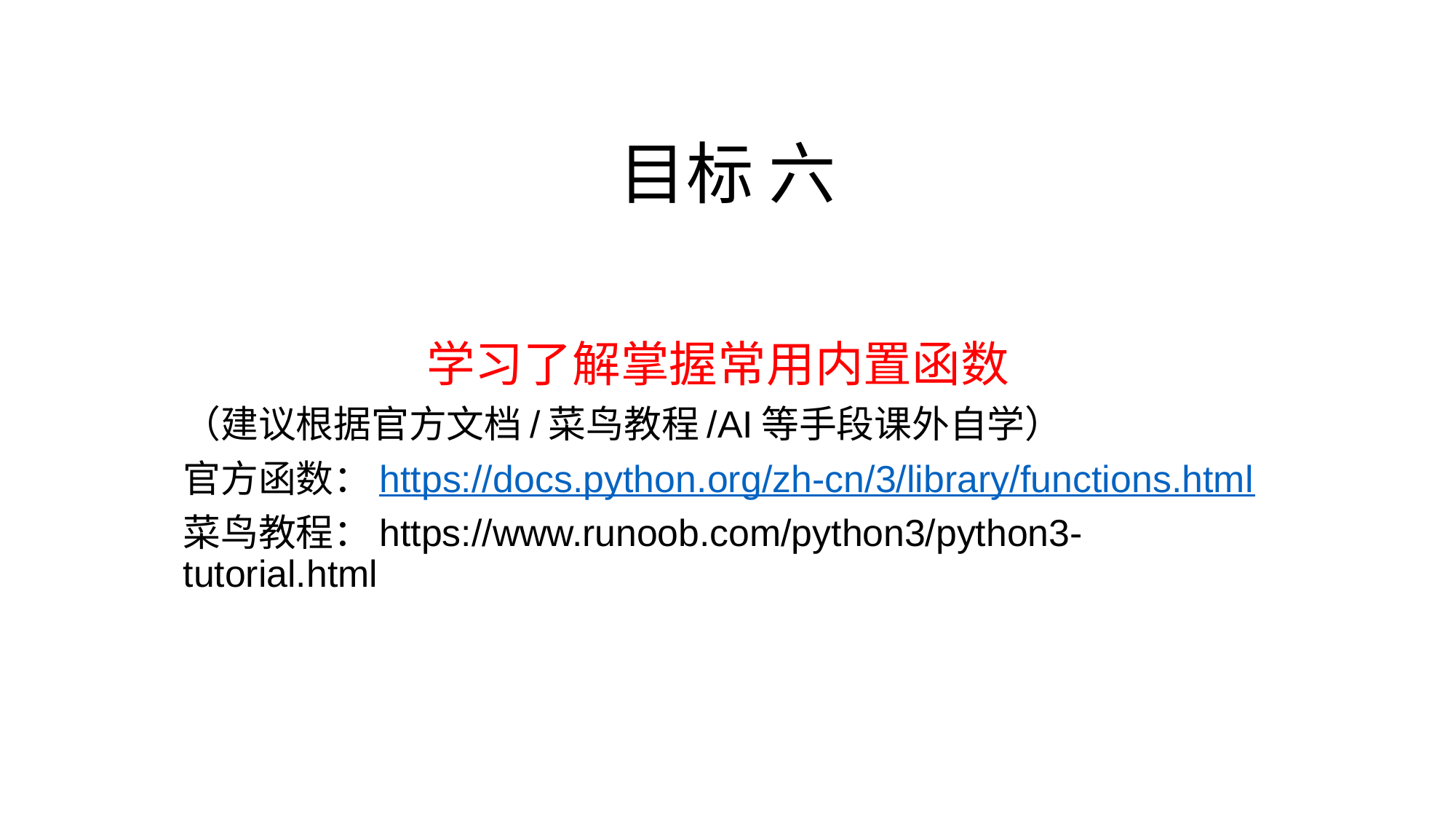

# 目标 六
学习了解掌握常用内置函数
（建议根据官方文档/菜鸟教程/AI等手段课外自学）
官方函数：https://docs.python.org/zh-cn/3/library/functions.html
菜鸟教程：https://www.runoob.com/python3/python3-tutorial.html